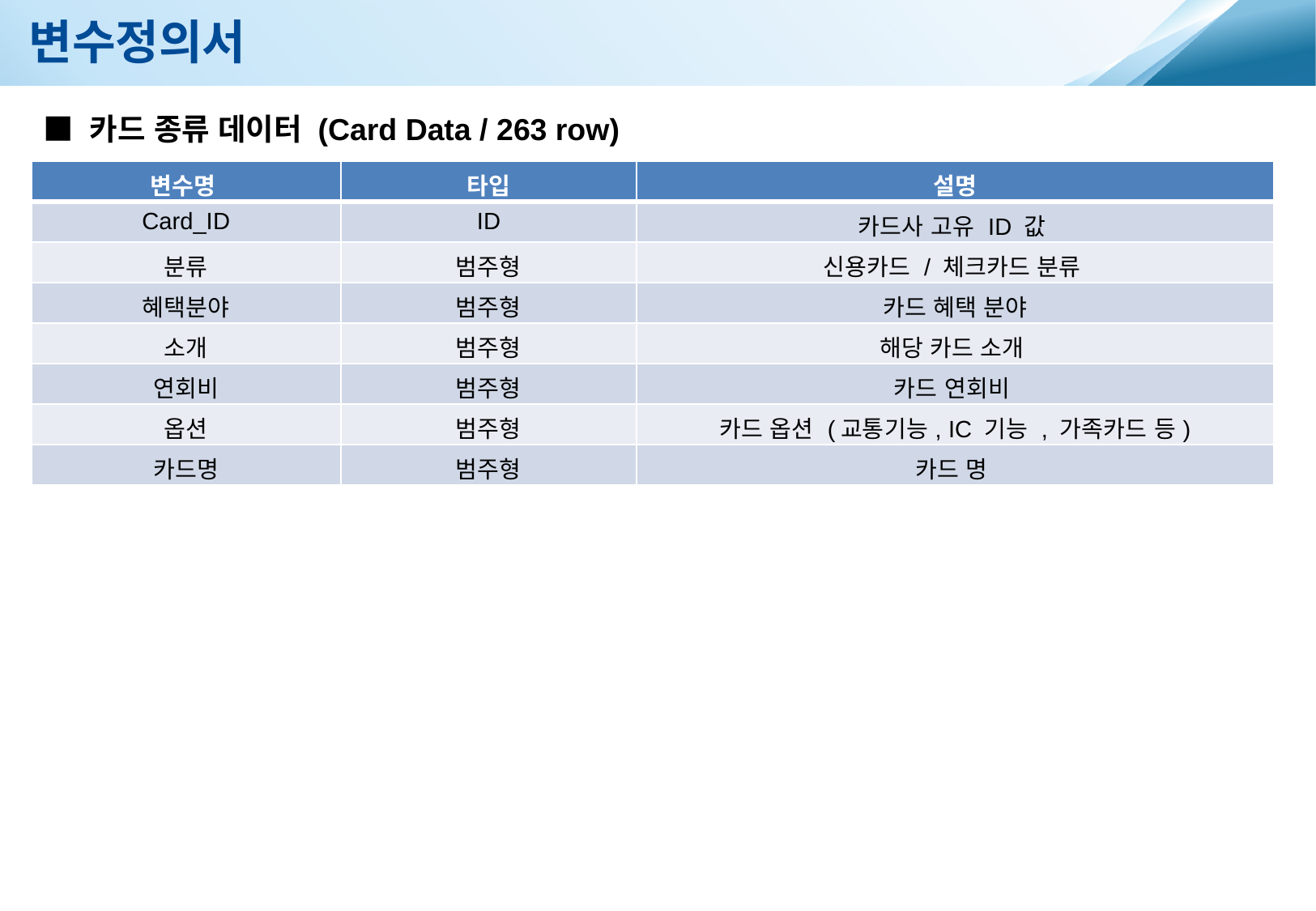

변수정의서
■ 카드 종류 데이터 (Card Data / 263 row)
| 변수명 | 타입 | 설명 |
| --- | --- | --- |
| Card\_ID | ID | 카드사 고유 ID 값 |
| 분류 | 범주형 | 신용카드 / 체크카드 분류 |
| 혜택분야 | 범주형 | 카드 혜택 분야 |
| 소개 | 범주형 | 해당 카드 소개 |
| 연회비 | 범주형 | 카드 연회비 |
| 옵션 | 범주형 | 카드 옵션 (교통기능, IC 기능 , 가족카드 등) |
| 카드명 | 범주형 | 카드 명 |